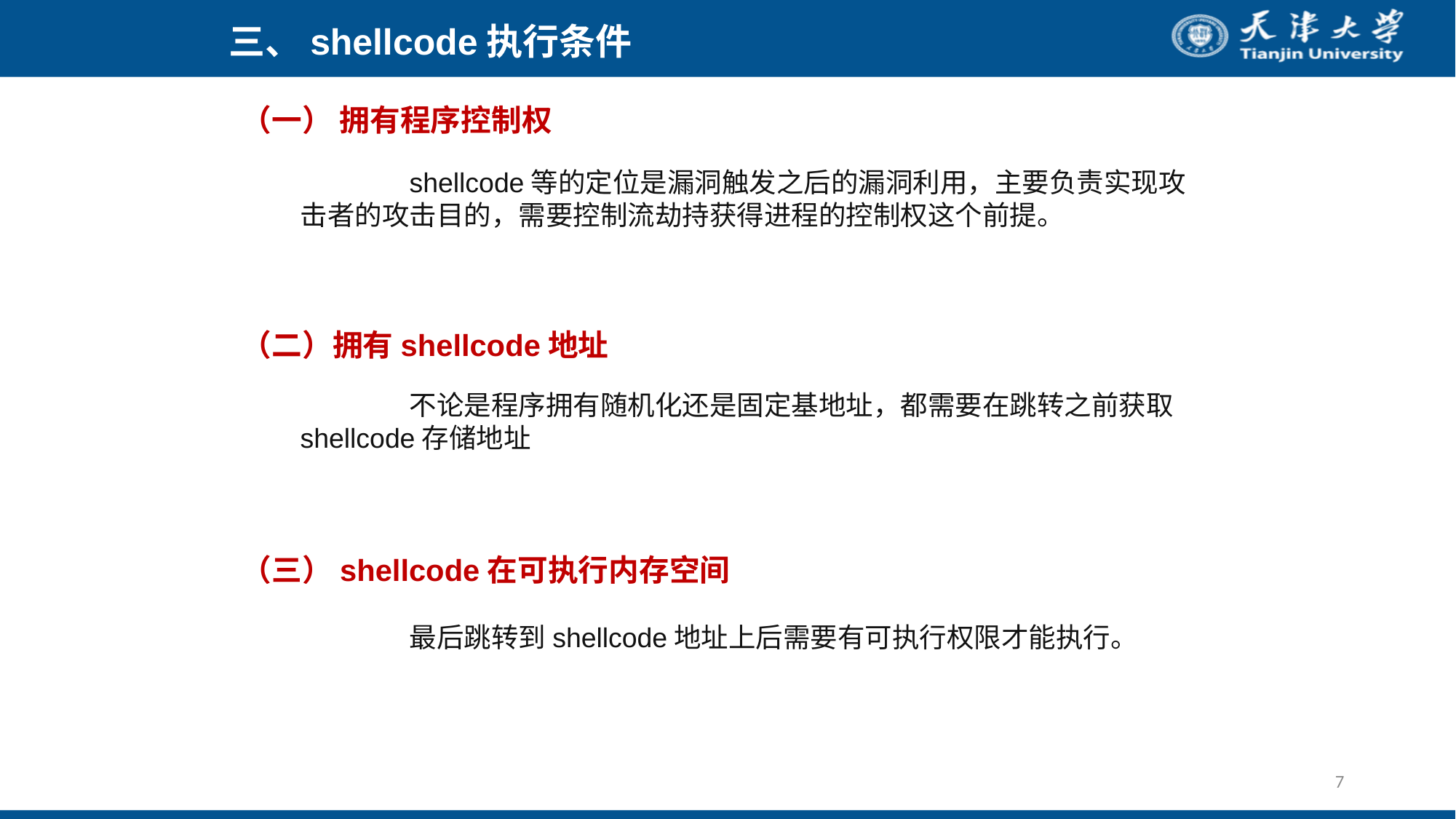

三、shellcode执行条件
（一） 拥有程序控制权
	shellcode等的定位是漏洞触发之后的漏洞利用，主要负责实现攻击者的攻击目的，需要控制流劫持获得进程的控制权这个前提。
（二）拥有shellcode地址
	不论是程序拥有随机化还是固定基地址，都需要在跳转之前获取shellcode存储地址
（三）shellcode在可执行内存空间
	最后跳转到shellcode地址上后需要有可执行权限才能执行。
7